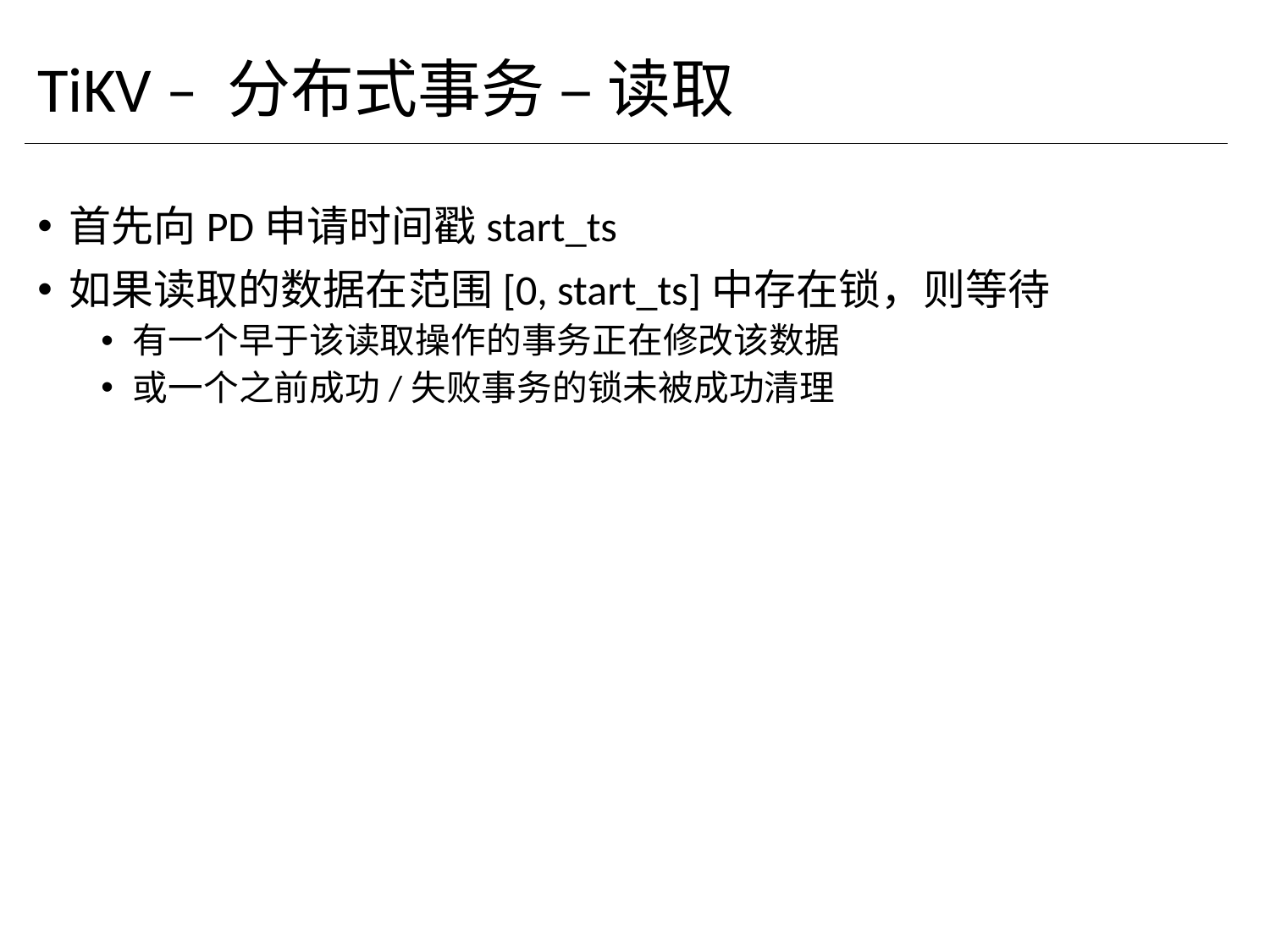

# TiKV – 分布式事务 – 读取
首先向PD申请时间戳start_ts
如果读取的数据在范围[0, start_ts]中存在锁，则等待
有一个早于该读取操作的事务正在修改该数据
或一个之前成功/失败事务的锁未被成功清理